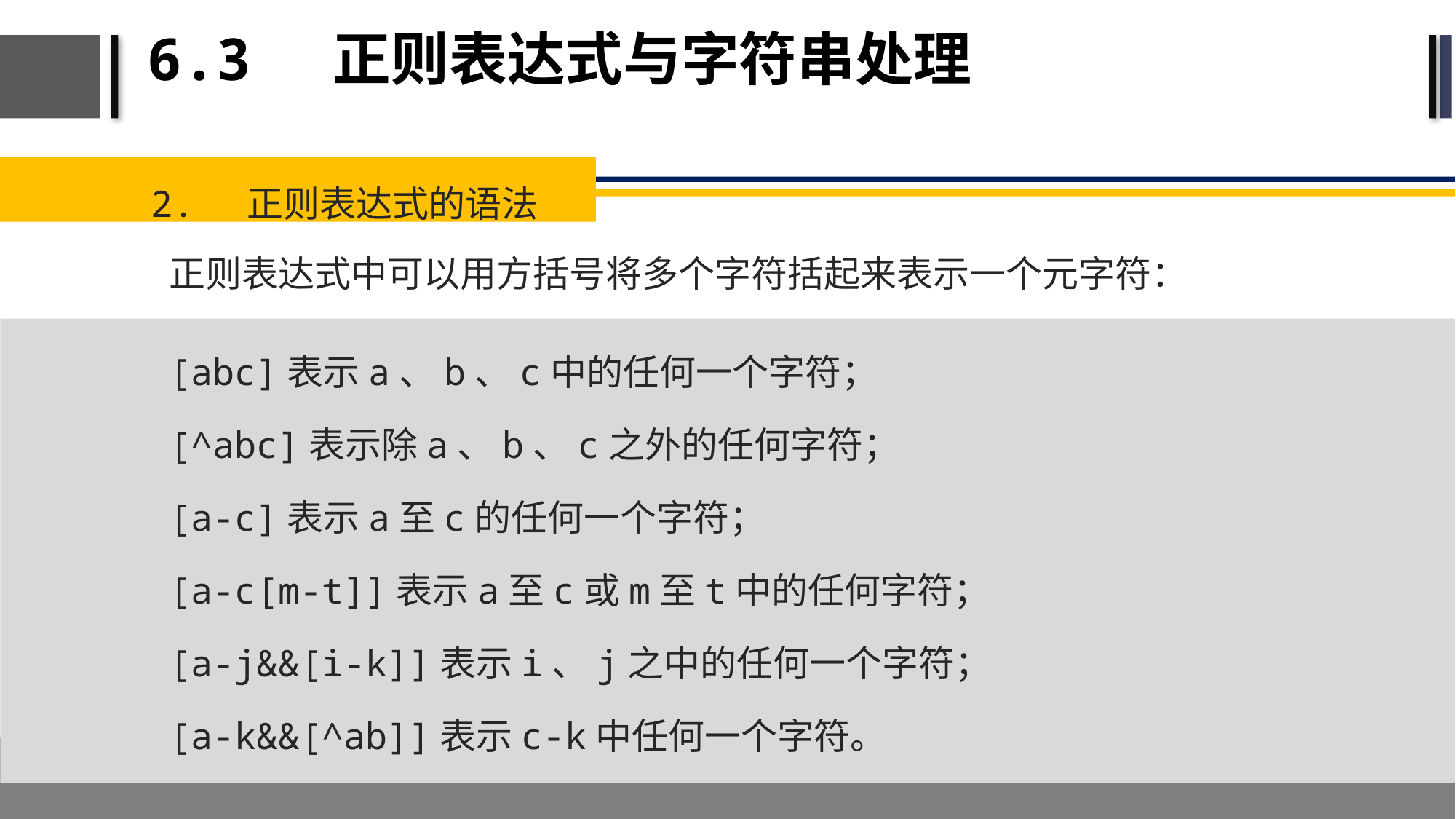

# 6.3  正则表达式与字符串处理
2.  正则表达式的语法

正则表达式中可以用方括号将多个字符括起来表示一个元字符：

[abc]表示a、b、c中的任何一个字符；
[^abc]表示除a、b、c之外的任何字符；
[a-c]表示a至c的任何一个字符；
[a-c[m-t]]表示a至c或m至t中的任何字符；
[a-j&&[i-k]]表示i、j之中的任何一个字符；
[a-k&&[^ab]]表示c-k中任何一个字符。